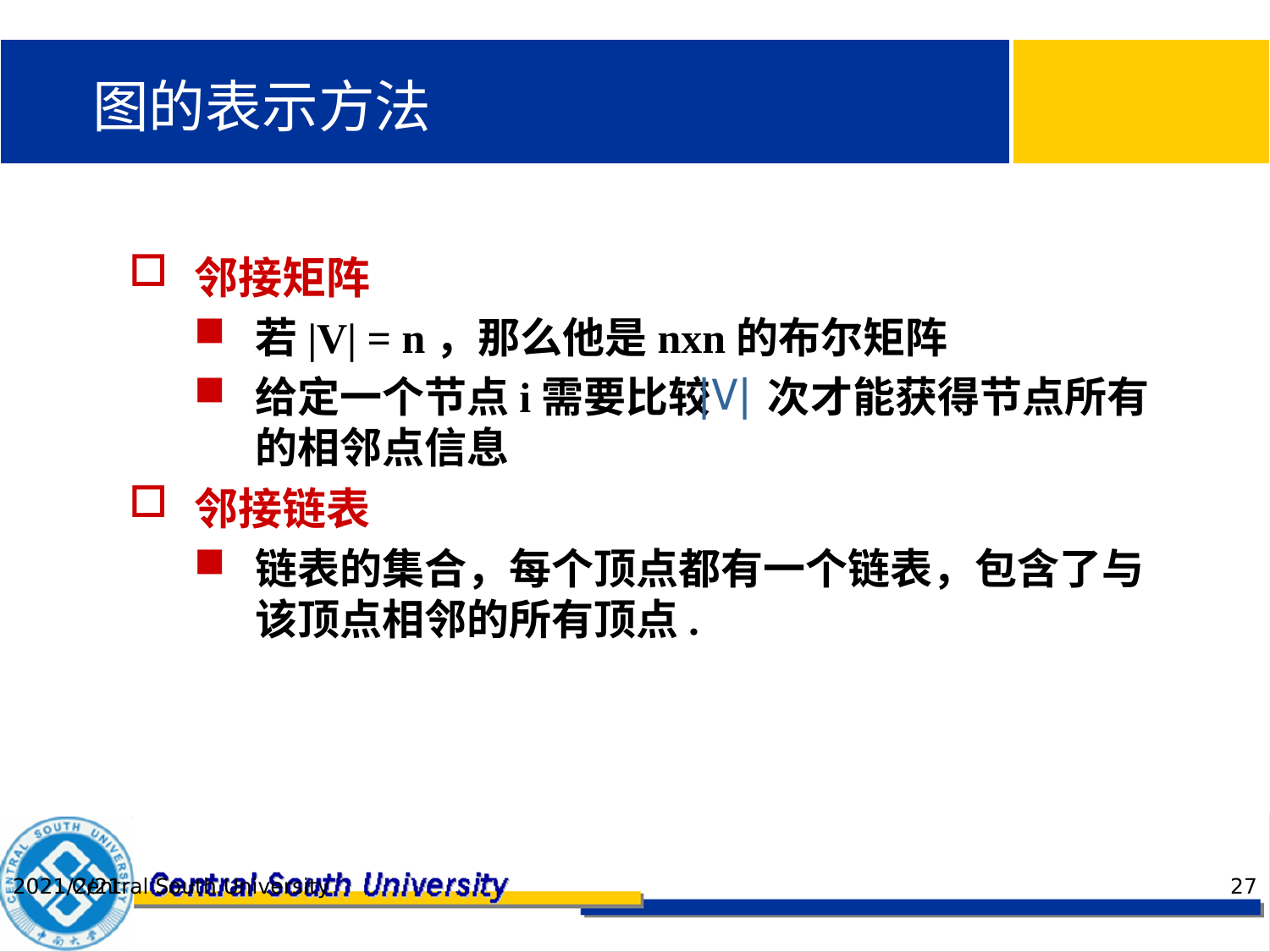

# 图的表示方法
邻接矩阵
若|V| = n，那么他是nxn的布尔矩阵
给定一个节点i需要比较      次才能获得节点所有的相邻点信息
邻接链表
链表的集合，每个顶点都有一个链表，包含了与该顶点相邻的所有顶点.
|V|
Central South University
2021/2/21
27